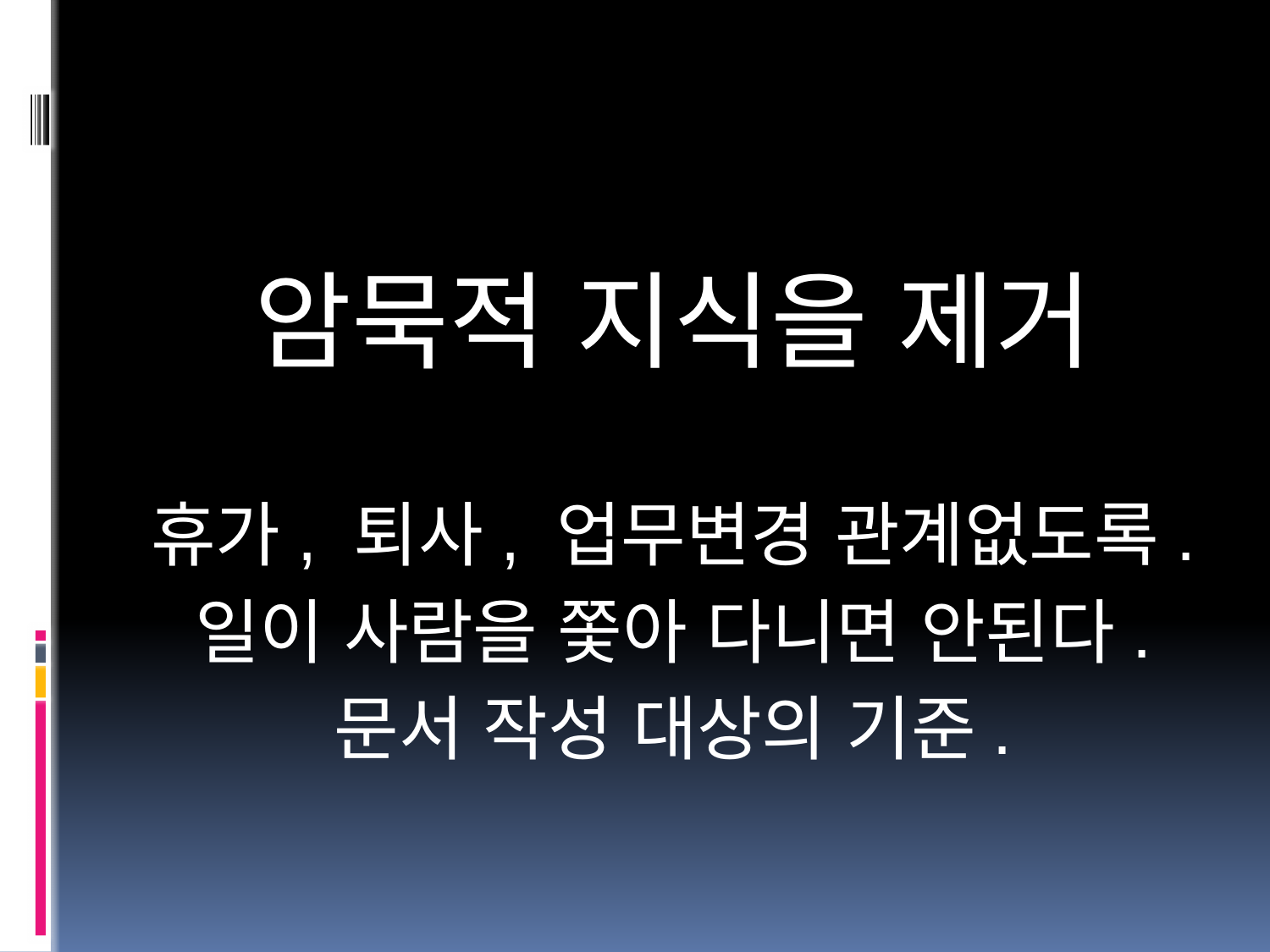

암묵적 지식을 제거

휴가, 퇴사, 업무변경 관계없도록.
일이 사람을 쫓아 다니면 안된다.
문서 작성 대상의 기준.